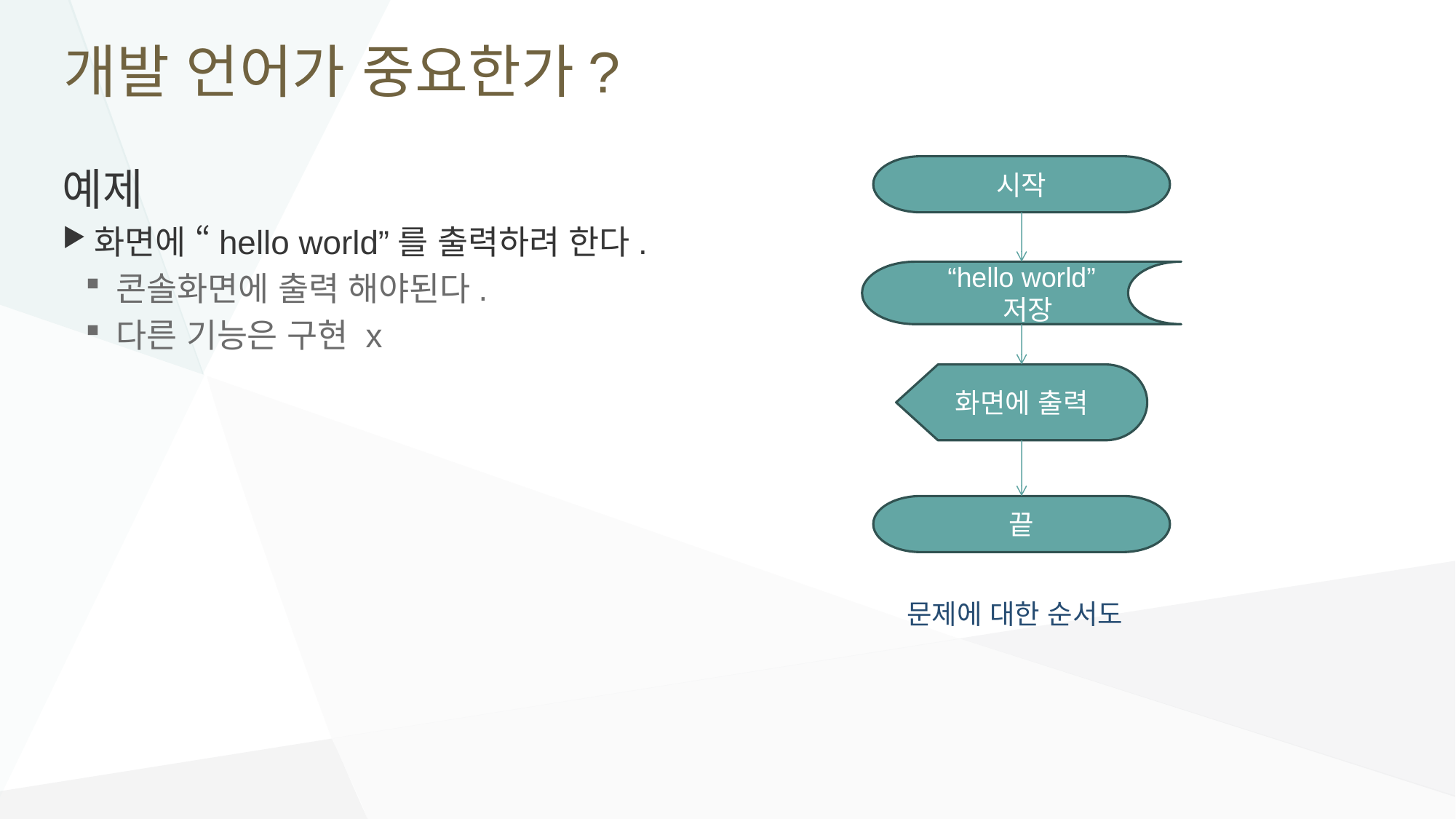

# 개발 언어가 중요한가?

예제
화면에 “hello world”를 출력하려 한다.
콘솔화면에 출력 해야된다.
다른 기능은 구현 x
시작
“hello world”
 저장
화면에 출력
끝
문제에 대한 순서도